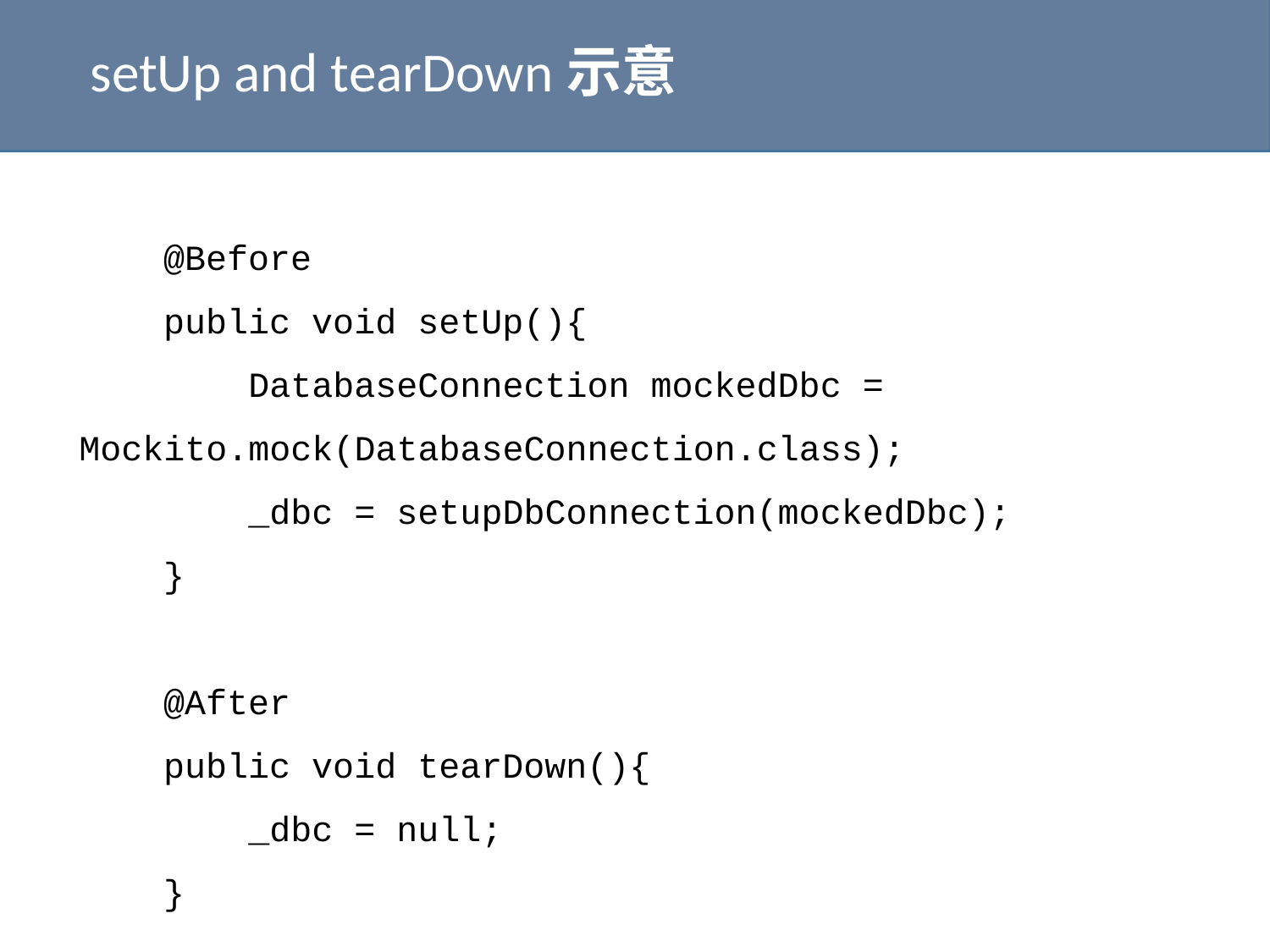

# setUp and tearDown示意
    @Before
    public void setUp(){
        DatabaseConnection mockedDbc = Mockito.mock(DatabaseConnection.class);
        _dbc = setupDbConnection(mockedDbc);
    }

    @After
    public void tearDown(){
        _dbc = null;
    }